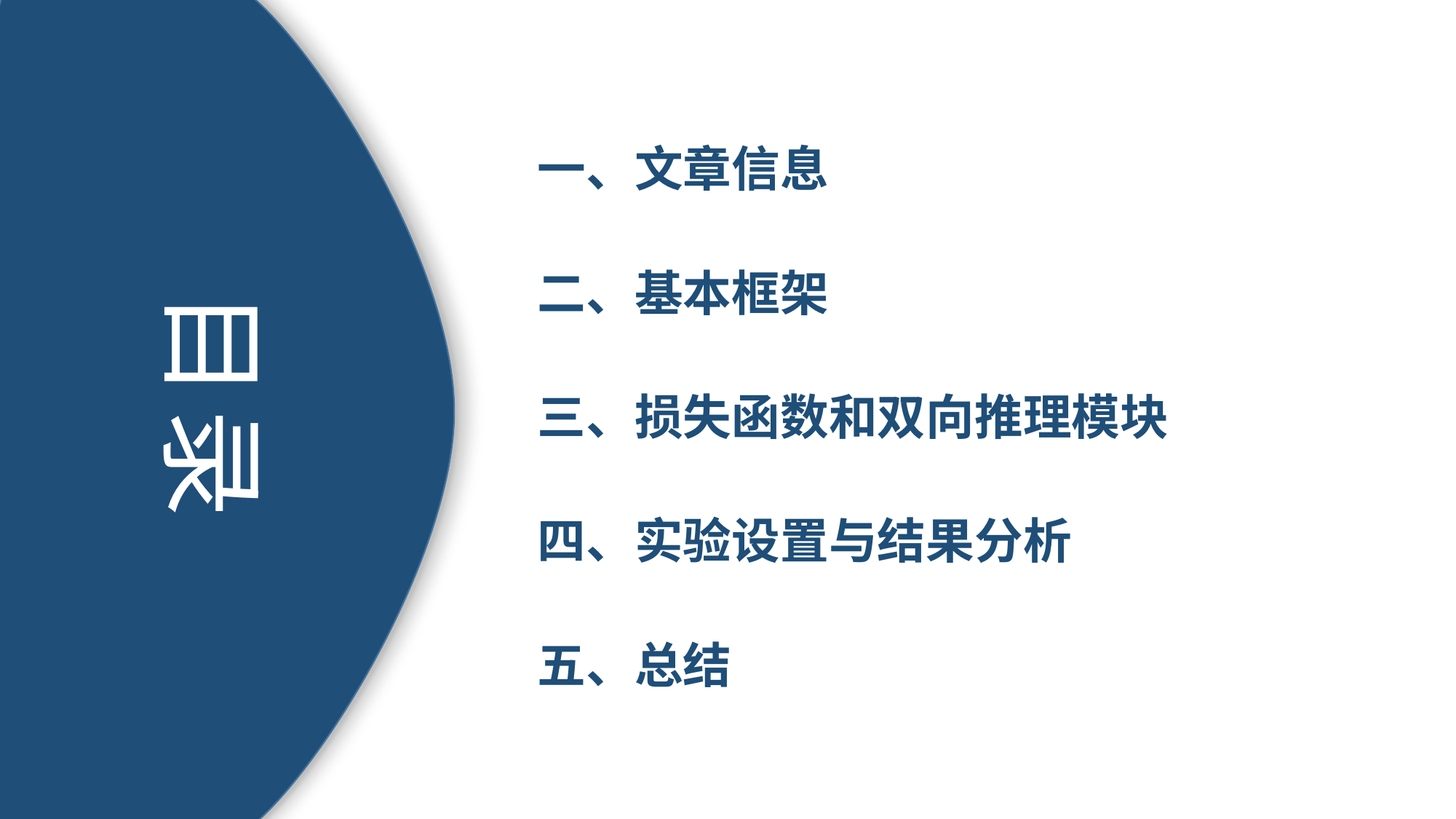

一、文章信息
二、基本框架
目录
三、损失函数和双向推理模块
四、实验设置与结果分析
五、总结